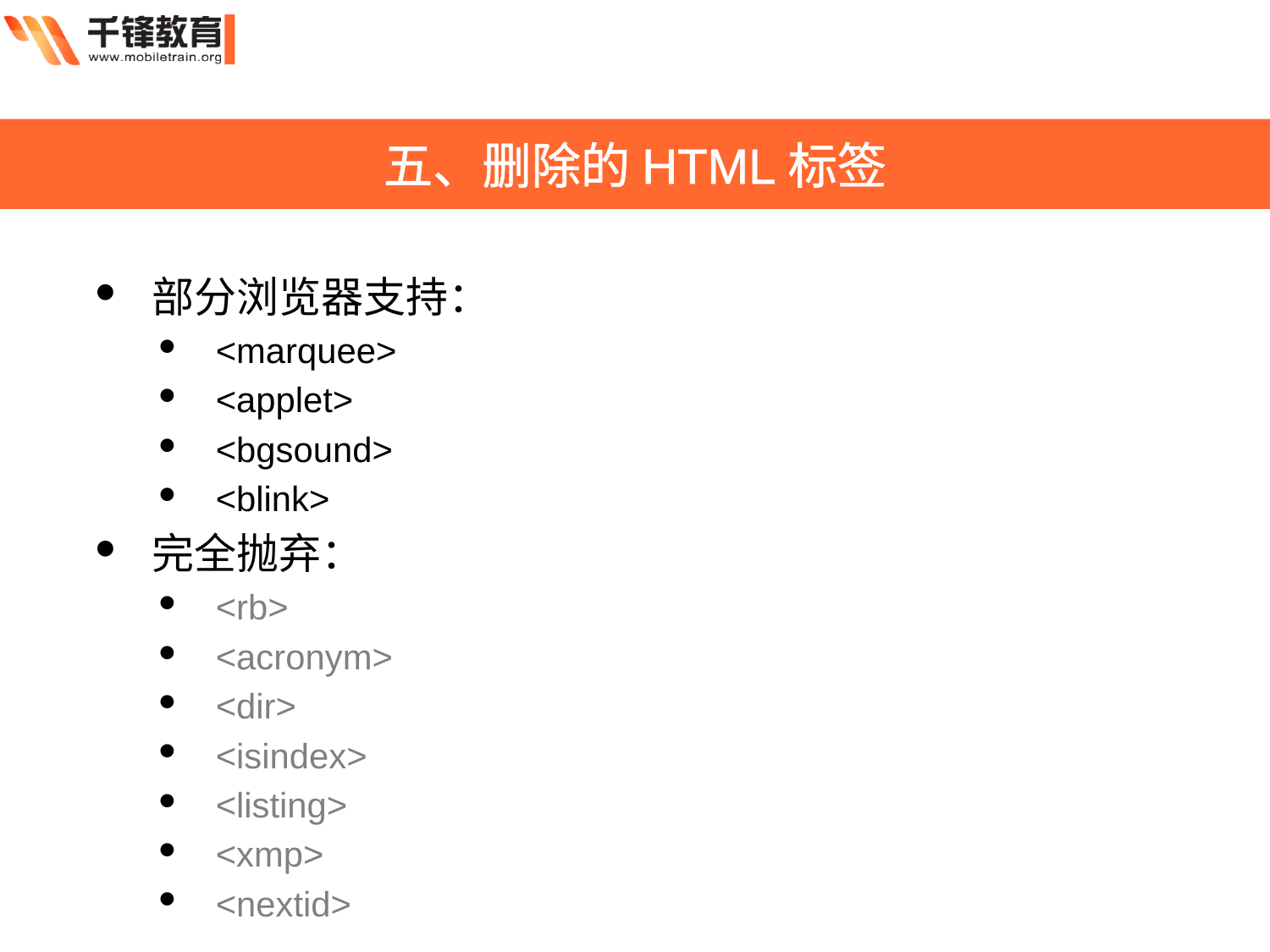

五、删除的HTML标签
部分浏览器支持：
<marquee>
<applet>
<bgsound>
<blink>
完全抛弃：
<rb>
<acronym>
<dir>
<isindex>
<listing>
<xmp>
<nextid>